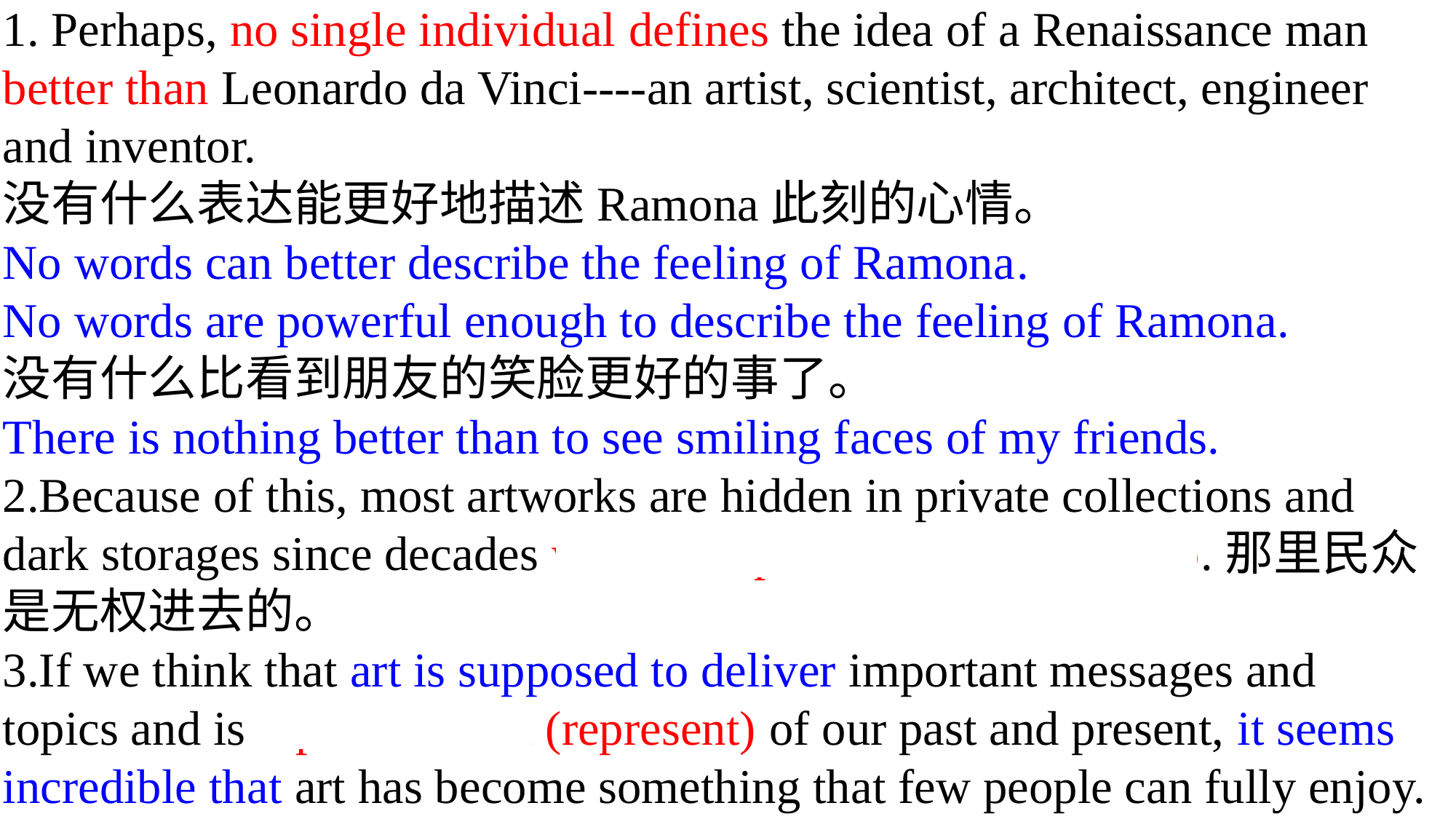

1. Perhaps, no single individual defines the idea of a Renaissance man better than Leonardo da Vinci----an artist, scientist, architect, engineer and inventor.
没有什么表达能更好地描述Ramona此刻的心情。
No words can better describe the feeling of Ramona.
No words are powerful enough to describe the feeling of Ramona.
没有什么比看到朋友的笑脸更好的事了。
There is nothing better than to see smiling faces of my friends.
2.Because of this, most artworks are hidden in private collections and dark storages since decades where the public has no access to.那里民众是无权进去的。
3.If we think that art is supposed to deliver important messages and topics and is representation (represent) of our past and present, it seems incredible that art has become something that few people can fully enjoy.